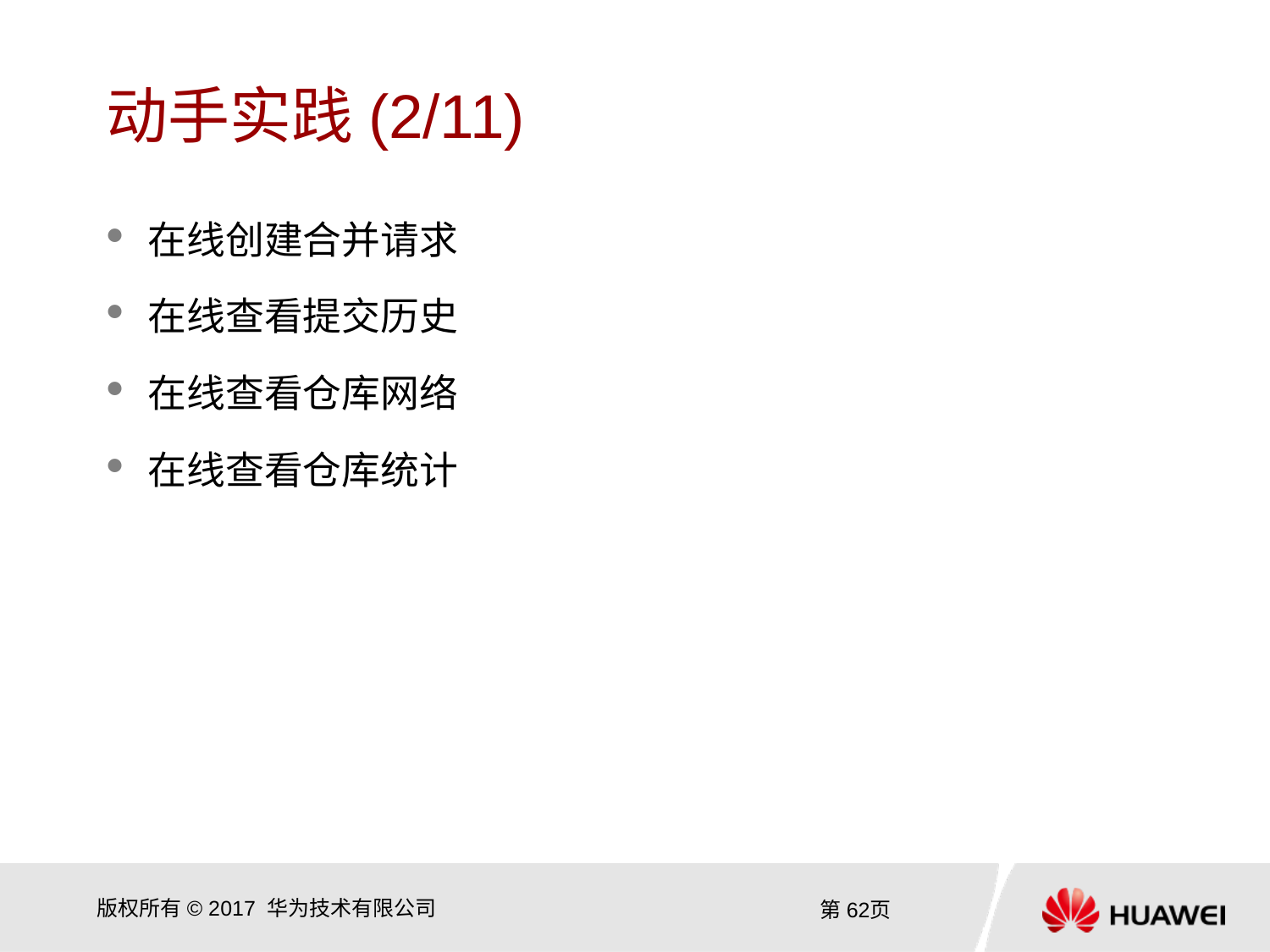

# 动手实践(2/11)
在线创建合并请求
在线查看提交历史
在线查看仓库网络
在线查看仓库统计